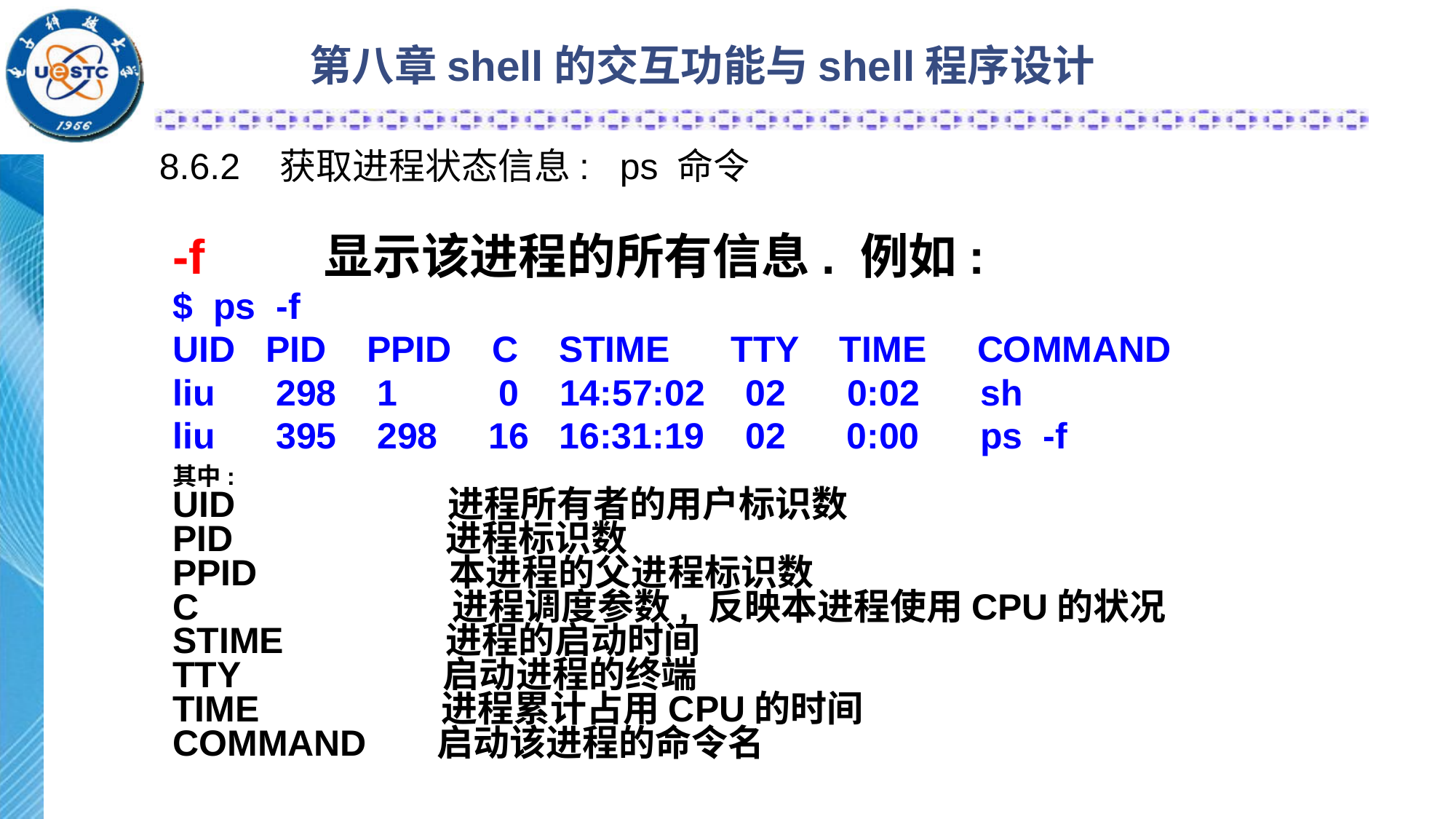

# 第八章shell的交互功能与shell程序设计
8.6.2   获取进程状态信息:   ps 命令
-f        显示该进程的所有信息. 例如:
$  ps  -f
UID   PID    PPID    C    STIME      TTY    TIME     COMMAND
liu      298    1          0    14:57:02    02      0:02      sh
liu      395    298     16   16:31:19    02      0:00      ps  -f
其中:
UID                    进程所有者的用户标识数
PID                    进程标识数
PPID                  本进程的父进程标识数
C                        进程调度参数, 反映本进程使用CPU的状况
STIME               进程的启动时间
TTY                   启动进程的终端
TIME                 进程累计占用CPU的时间
COMMAND      启动该进程的命令名